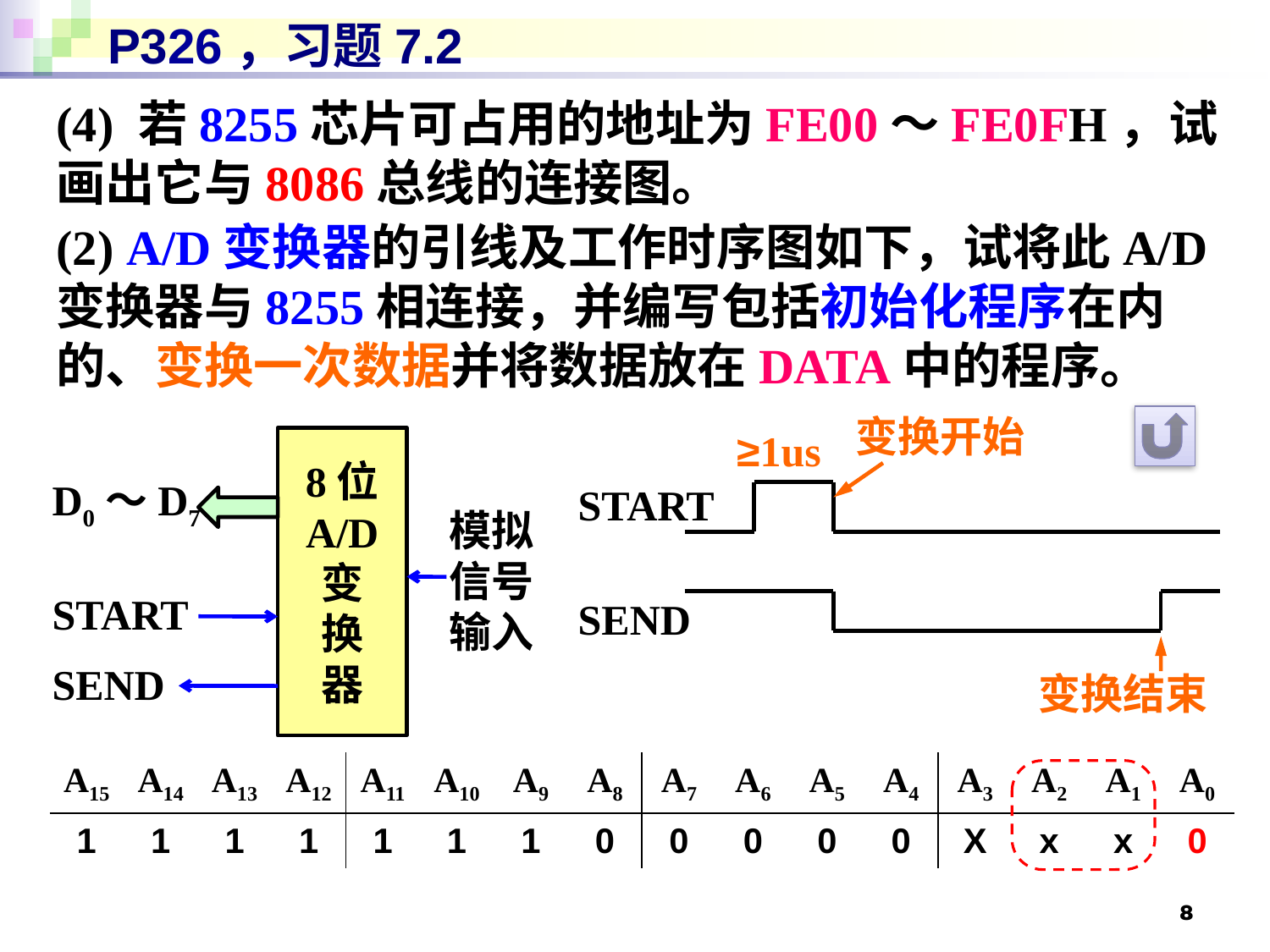

# P326，习题7.2
(4) 若8255芯片可占用的地址为FE00～FE0FH，试画出它与8086总线的连接图。
(2) A/D变换器的引线及工作时序图如下，试将此A/D变换器与8255相连接，并编写包括初始化程序在内的、变换一次数据并将数据放在DATA中的程序。
变换开始

≥1us
8位
A/D
变
换
器
D0～D7
START

模拟
信号
输入
START
SEND
SEND
变换结束
| A15 | A14 | A13 | A12 | A11 | A10 | A9 | A8 | A7 | A6 | A5 | A4 | A3 | A2 | A1 | A0 |
| --- | --- | --- | --- | --- | --- | --- | --- | --- | --- | --- | --- | --- | --- | --- | --- |
| 1 | 1 | 1 | 1 | 1 | 1 | 1 | 0 | 0 | 0 | 0 | 0 | X | x | x | 0 |

8